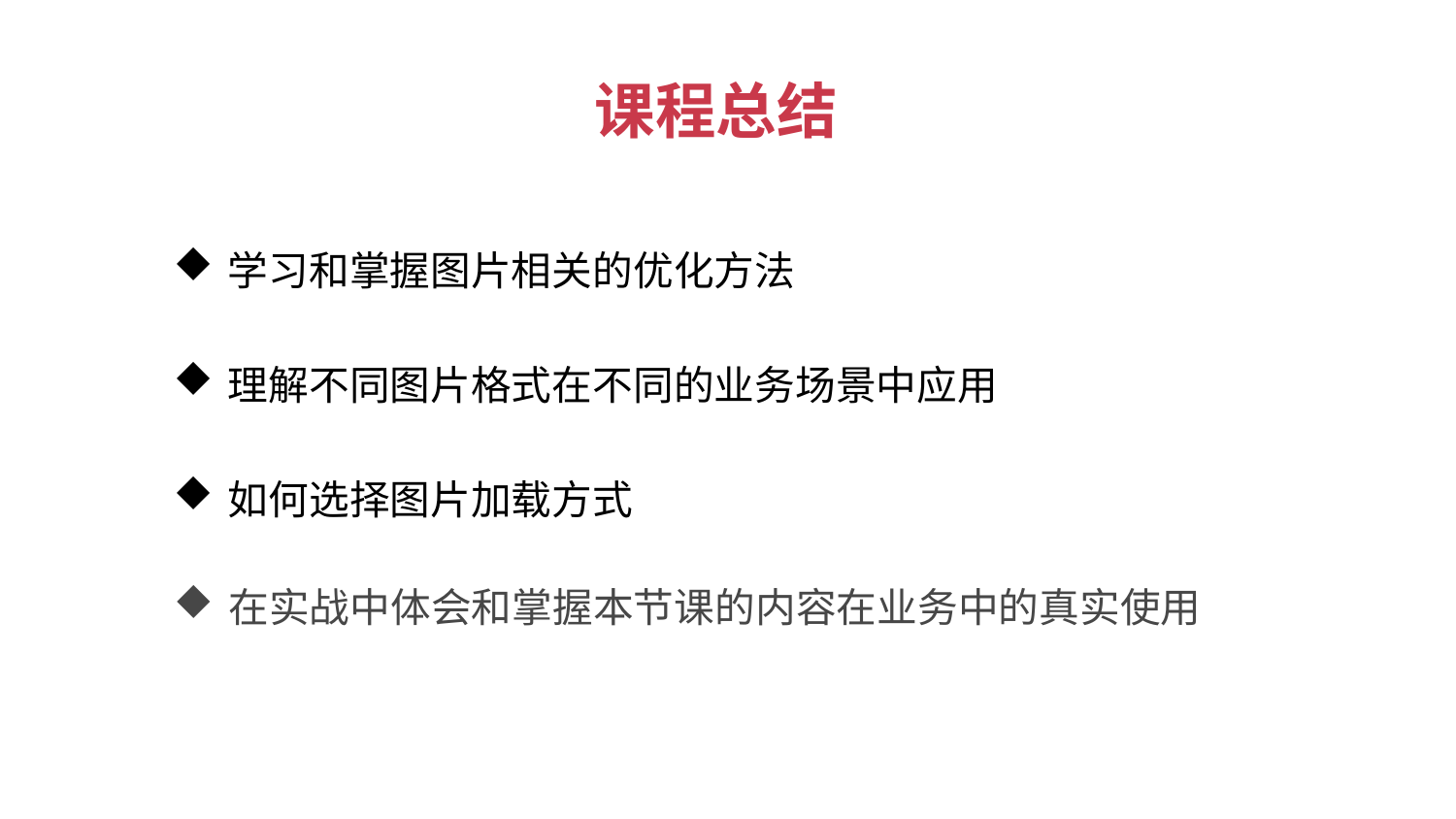

课程总结
学习和掌握图片相关的优化方法
理解不同图片格式在不同的业务场景中应用
如何选择图片加载方式
在实战中体会和掌握本节课的内容在业务中的真实使用